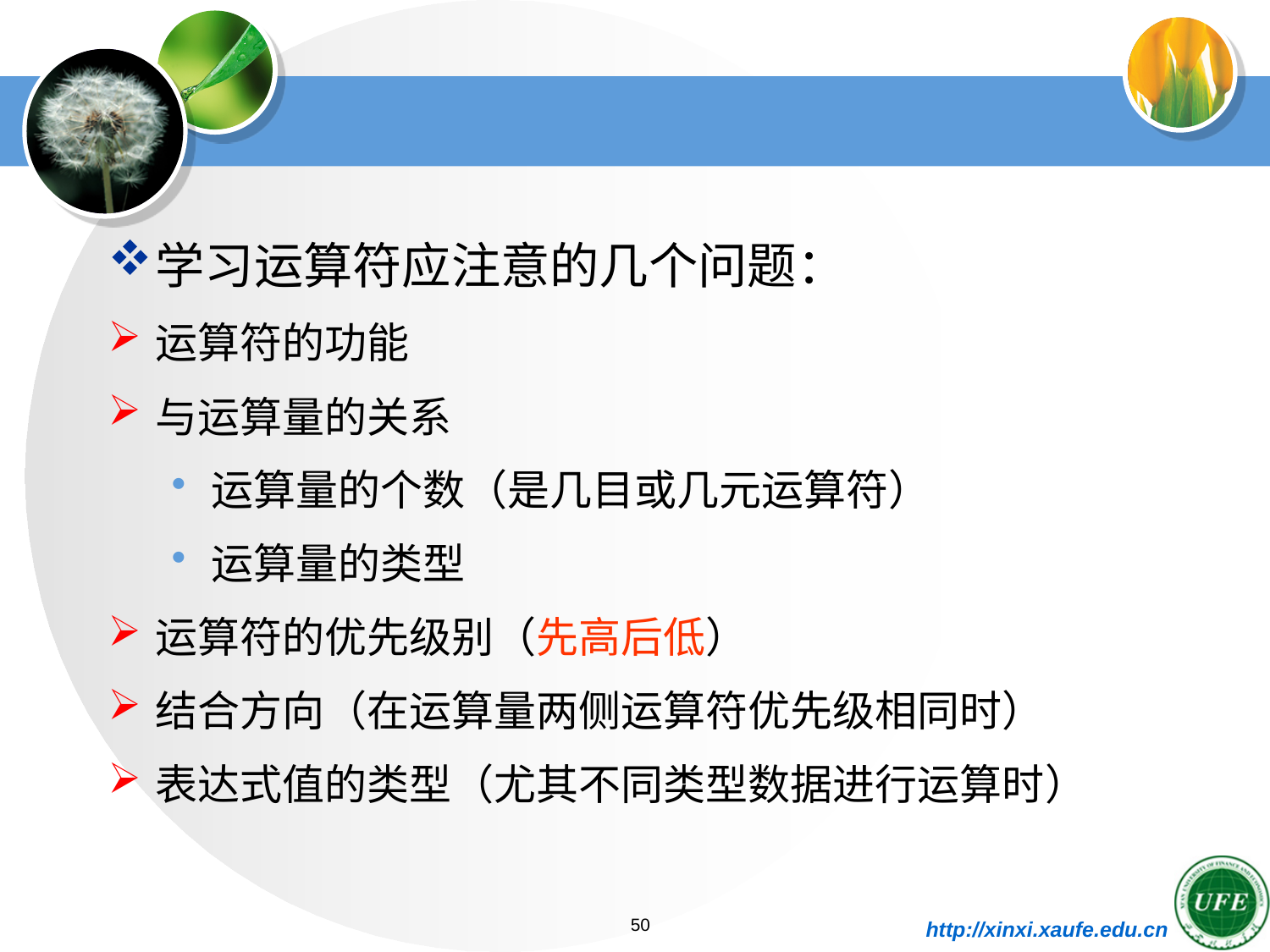

学习运算符应注意的几个问题：
运算符的功能
与运算量的关系
运算量的个数（是几目或几元运算符）
运算量的类型
运算符的优先级别（先高后低）
结合方向（在运算量两侧运算符优先级相同时）
表达式值的类型（尤其不同类型数据进行运算时）
50
http://xinxi.xaufe.edu.cn